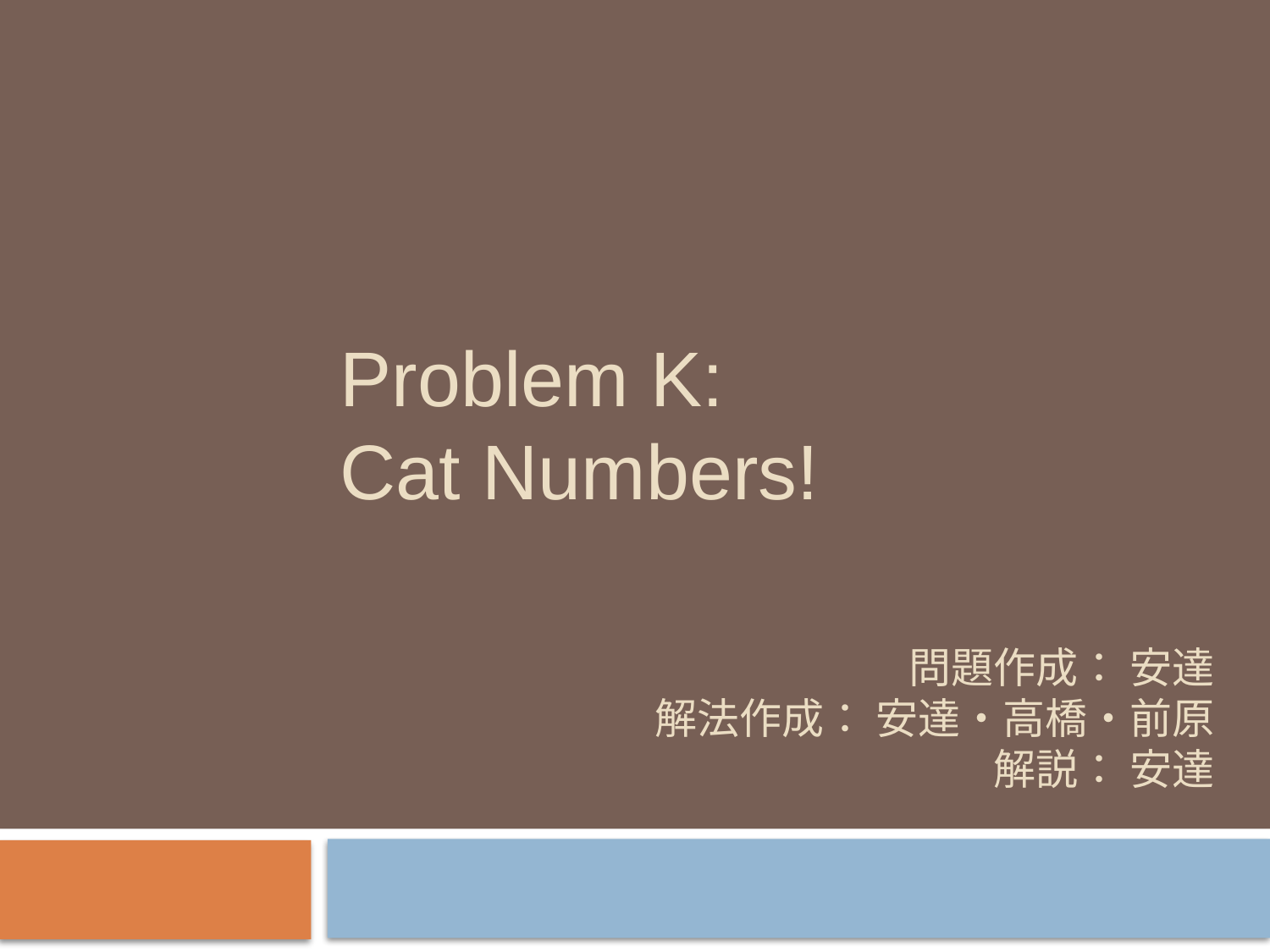

# Problem K: Cat Numbers!
問題作成： 安達
解法作成： 安達・高橋・前原
解説： 安達